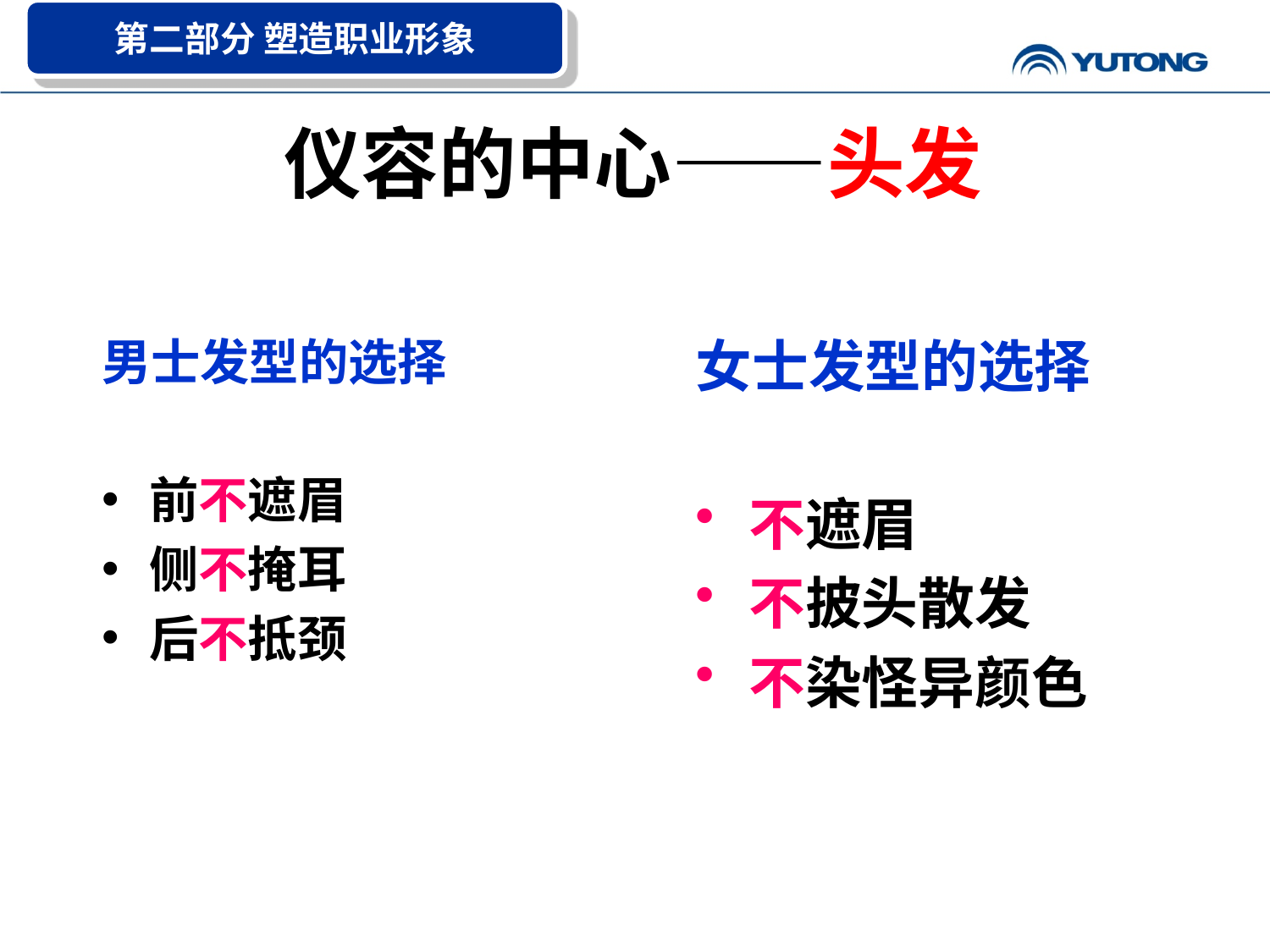

第二部分 塑造职业形象
# 仪容的中心——头发
男士发型的选择

前不遮眉
侧不掩耳
后不抵颈
女士发型的选择

不遮眉
不披头散发
不染怪异颜色